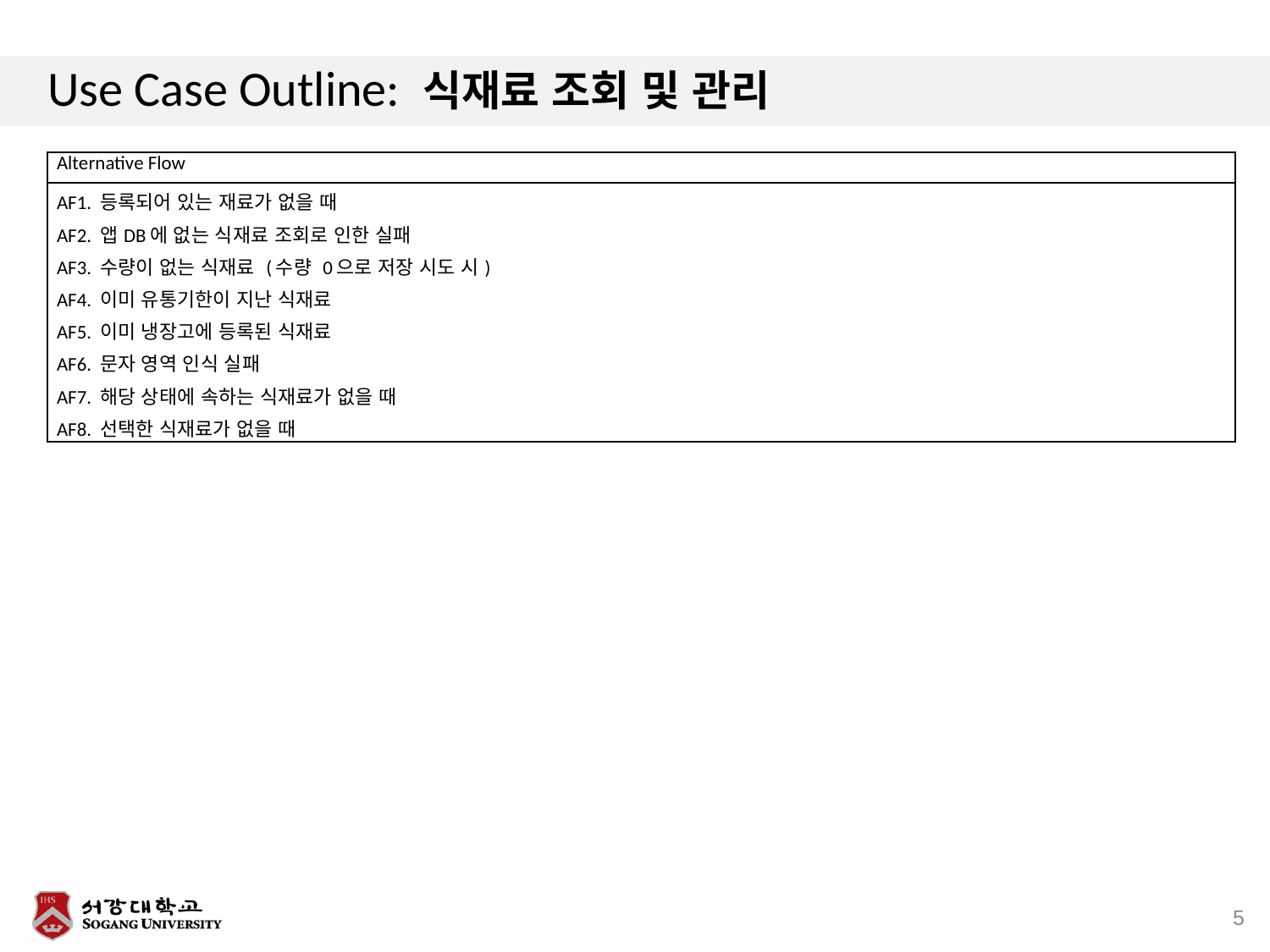

# Use Case Outline: 식재료 조회 및 관리
| Alternative Flow |
| --- |
| AF1. 등록되어 있는 재료가 없을 때 AF2. 앱DB에 없는 식재료 조회로 인한 실패 AF3. 수량이 없는 식재료 (수량 0으로 저장 시도 시) AF4. 이미 유통기한이 지난 식재료 AF5. 이미 냉장고에 등록된 식재료 AF6. 문자 영역 인식 실패 AF7. 해당 상태에 속하는 식재료가 없을 때 AF8. 선택한 식재료가 없을 때 |
5